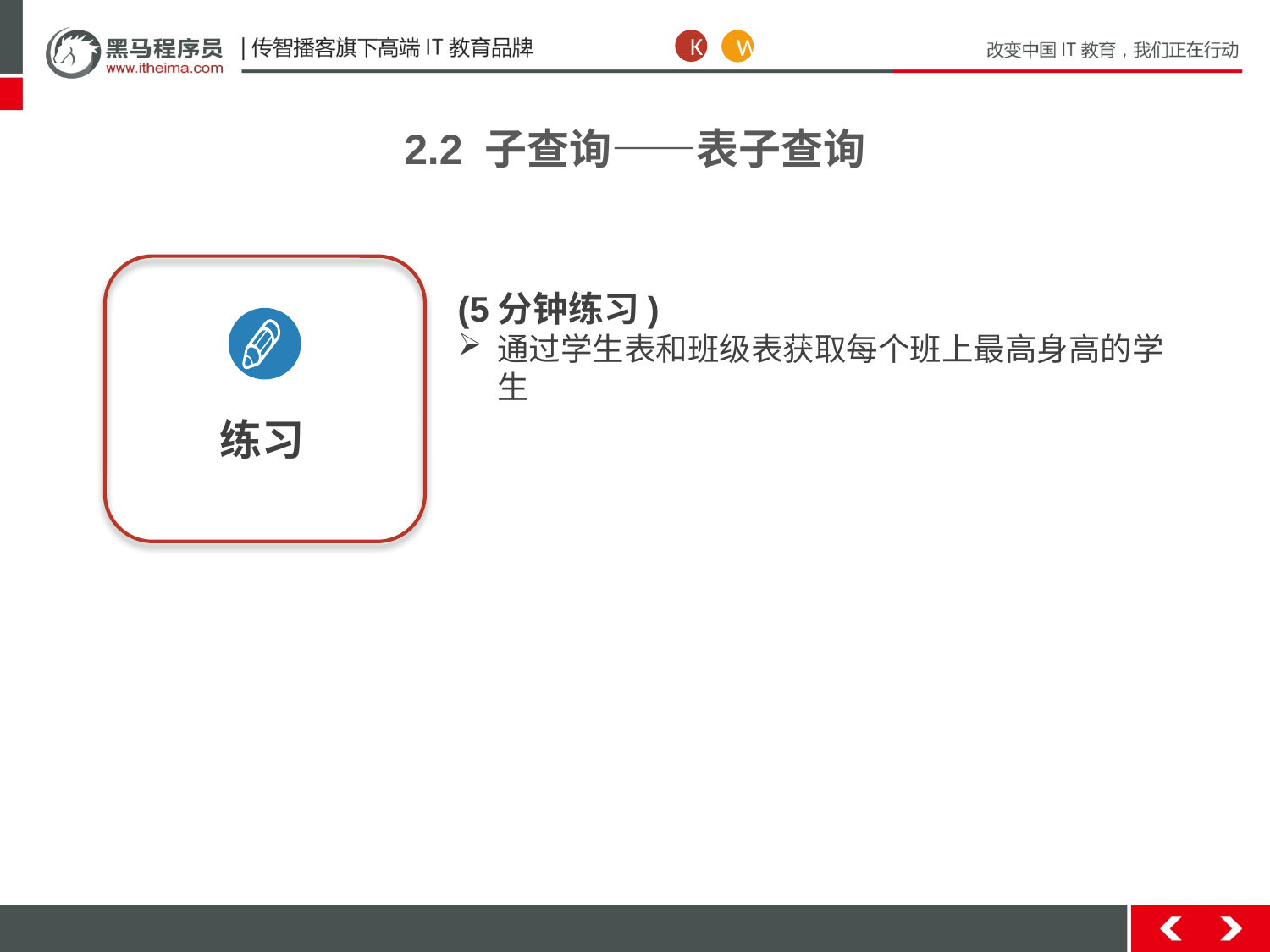

K
W
2.2 子查询——表子查询

练习
(5分钟练习)
通过学生表和班级表获取每个班上最高身高的学生